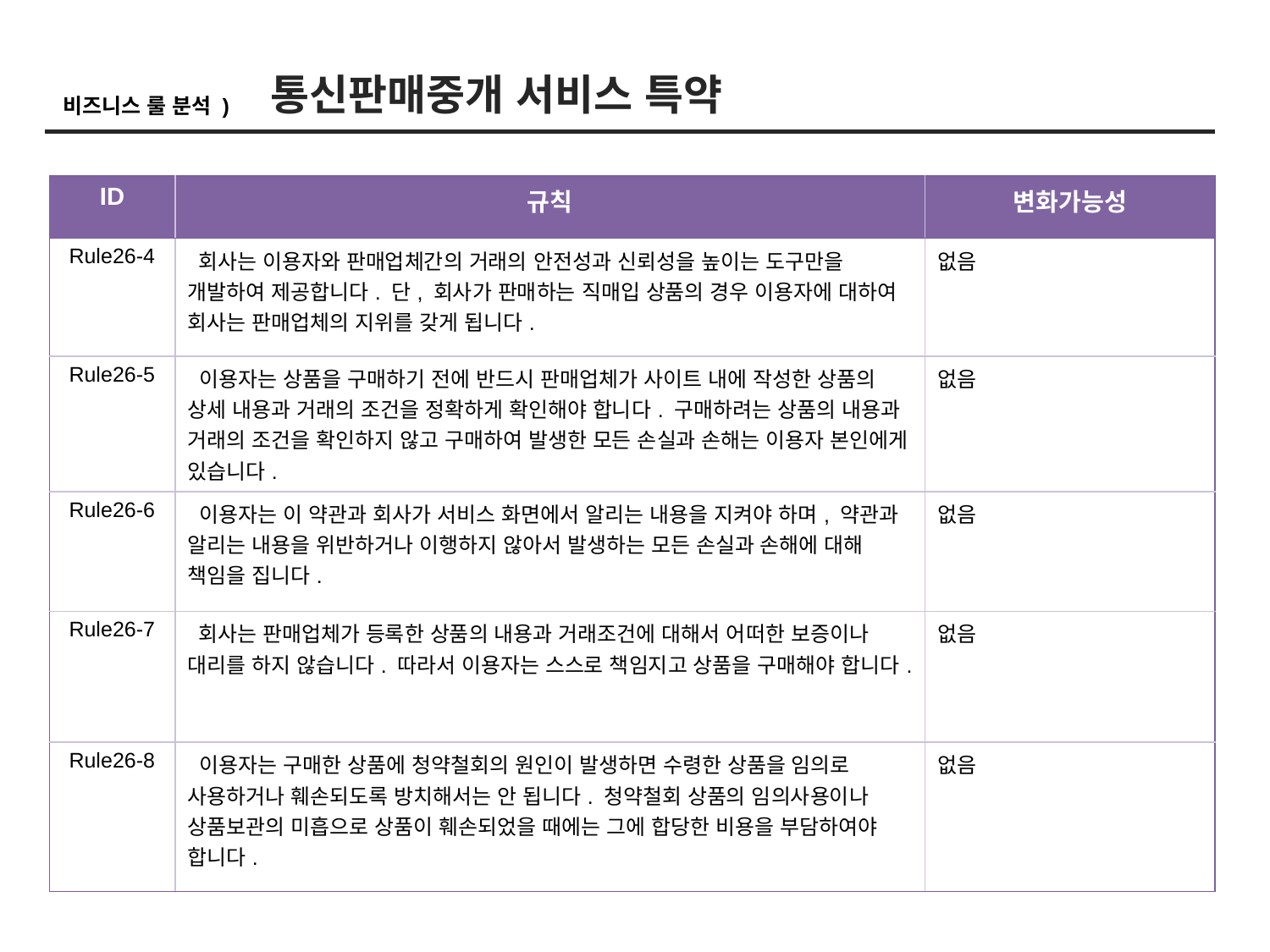

통신판매중개 서비스 특약
비즈니스 룰 분석 )
| ID | 규칙 | 변화가능성 |
| --- | --- | --- |
| Rule26-4 | 회사는 이용자와 판매업체간의 거래의 안전성과 신뢰성을 높이는 도구만을 개발하여 제공합니다. 단, 회사가 판매하는 직매입 상품의 경우 이용자에 대하여 회사는 판매업체의 지위를 갖게 됩니다. | 없음 |
| Rule26-5 | 이용자는 상품을 구매하기 전에 반드시 판매업체가 사이트 내에 작성한 상품의 상세 내용과 거래의 조건을 정확하게 확인해야 합니다. 구매하려는 상품의 내용과 거래의 조건을 확인하지 않고 구매하여 발생한 모든 손실과 손해는 이용자 본인에게 있습니다. | 없음 |
| Rule26-6 | 이용자는 이 약관과 회사가 서비스 화면에서 알리는 내용을 지켜야 하며, 약관과 알리는 내용을 위반하거나 이행하지 않아서 발생하는 모든 손실과 손해에 대해 책임을 집니다. | 없음 |
| Rule26-7 | 회사는 판매업체가 등록한 상품의 내용과 거래조건에 대해서 어떠한 보증이나 대리를 하지 않습니다. 따라서 이용자는 스스로 책임지고 상품을 구매해야 합니다. | 없음 |
| Rule26-8 | 이용자는 구매한 상품에 청약철회의 원인이 발생하면 수령한 상품을 임의로 사용하거나 훼손되도록 방치해서는 안 됩니다. 청약철회 상품의 임의사용이나 상품보관의 미흡으로 상품이 훼손되었을 때에는 그에 합당한 비용을 부담하여야 합니다. | 없음 |